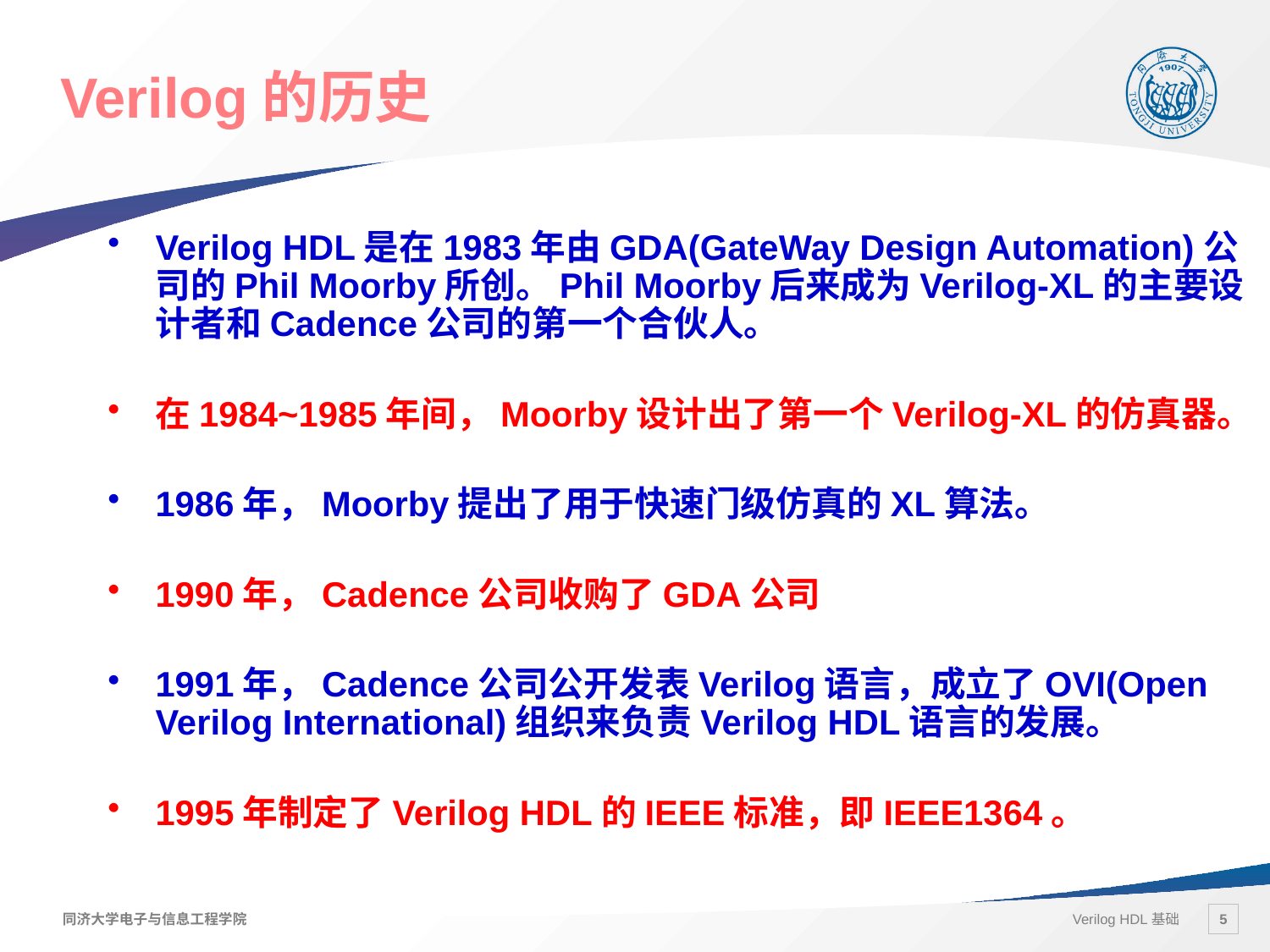

# Verilog的历史
Verilog HDL是在1983年由GDA(GateWay Design Automation)公司的Phil Moorby所创。Phil Moorby后来成为Verilog-XL的主要设计者和Cadence公司的第一个合伙人。

在1984~1985年间，Moorby设计出了第一个Verilog-XL的仿真器。

1986年，Moorby提出了用于快速门级仿真的XL算法。

1990年，Cadence公司收购了GDA公司

1991年，Cadence公司公开发表Verilog语言，成立了OVI(Open Verilog International)组织来负责Verilog HDL语言的发展。

1995年制定了Verilog HDL的IEEE标准，即IEEE1364。